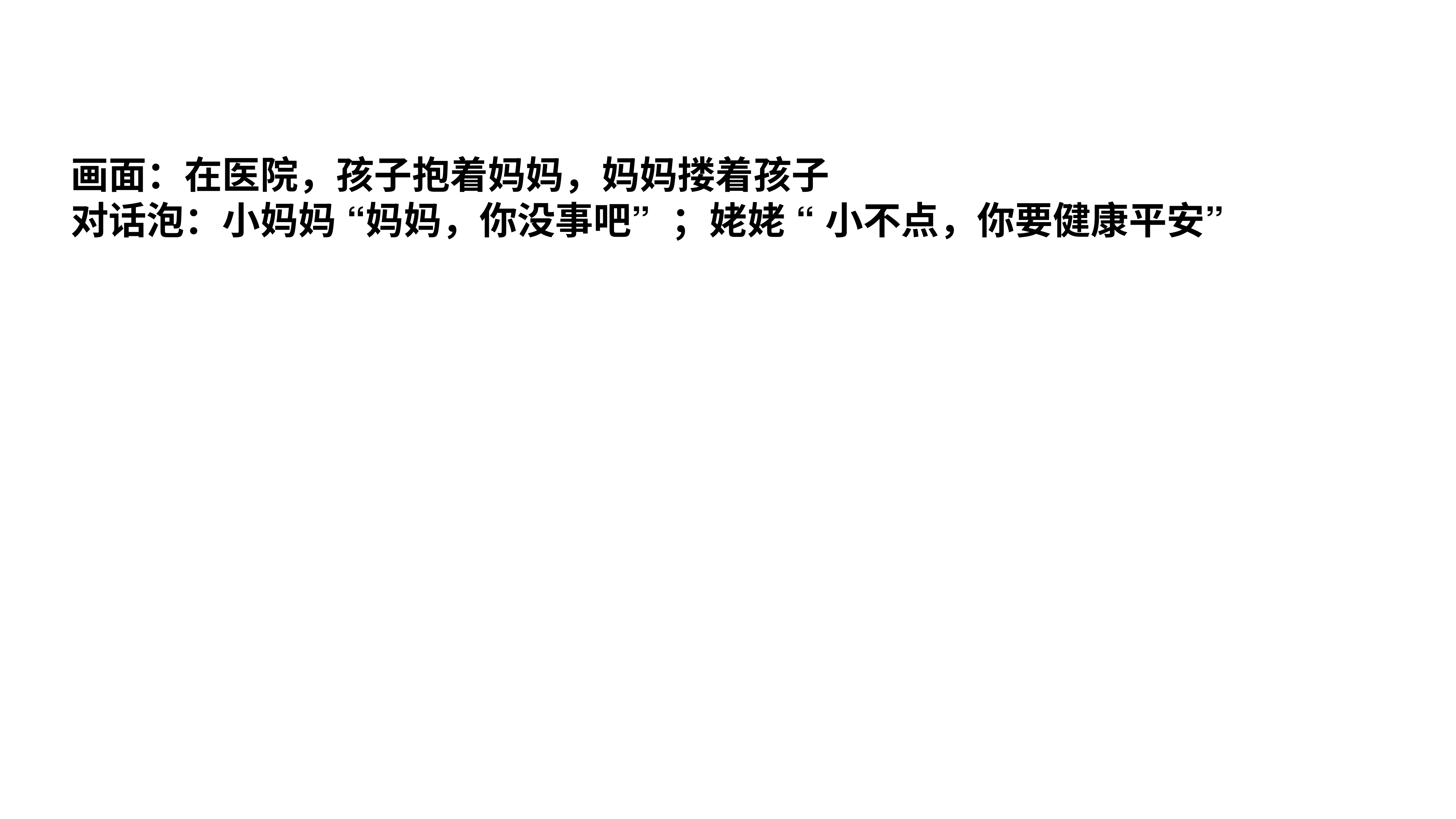

画面：在医院，孩子抱着妈妈，妈妈搂着孩子
对话泡：小妈妈 “妈妈，你没事吧”  ；姥姥 “ 小不点，你要健康平安”